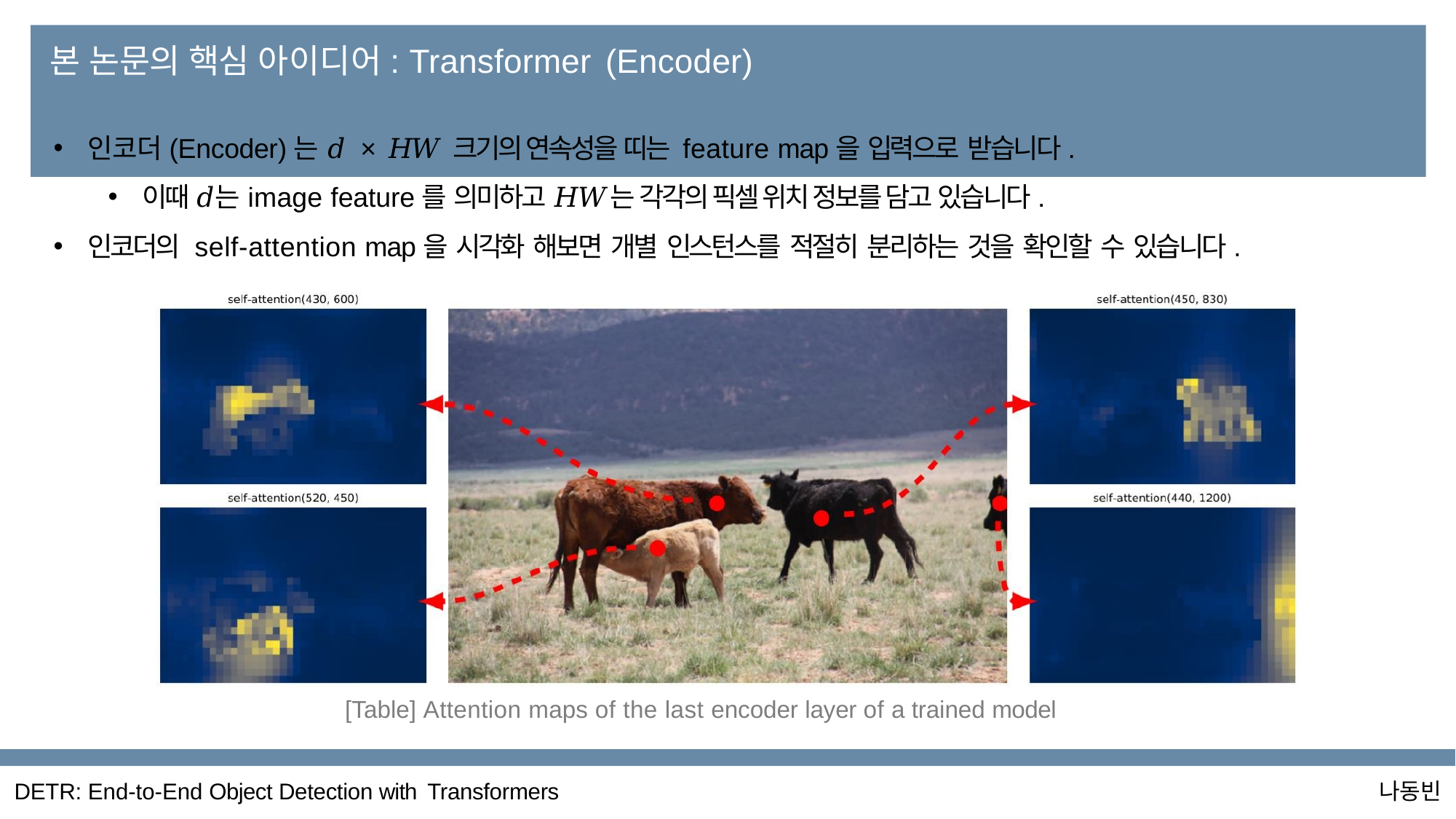

# 본 논문의 핵심 아이디어: Transformer (Encoder)
인코더(Encoder)는 𝑑 × 𝐻𝑊 크기의 연속성을 띠는 feature map을 입력으로 받습니다.
이때 𝑑는 image feature를 의미하고 𝐻𝑊는 각각의 픽셀 위치 정보를 담고 있습니다.
인코더의 self-attention map을 시각화 해보면 개별 인스턴스를 적절히 분리하는 것을 확인할 수 있습니다.

[Table] Attention maps of the last encoder layer of a trained model

DETR: End-to-End Object Detection with Transformers
나동빈